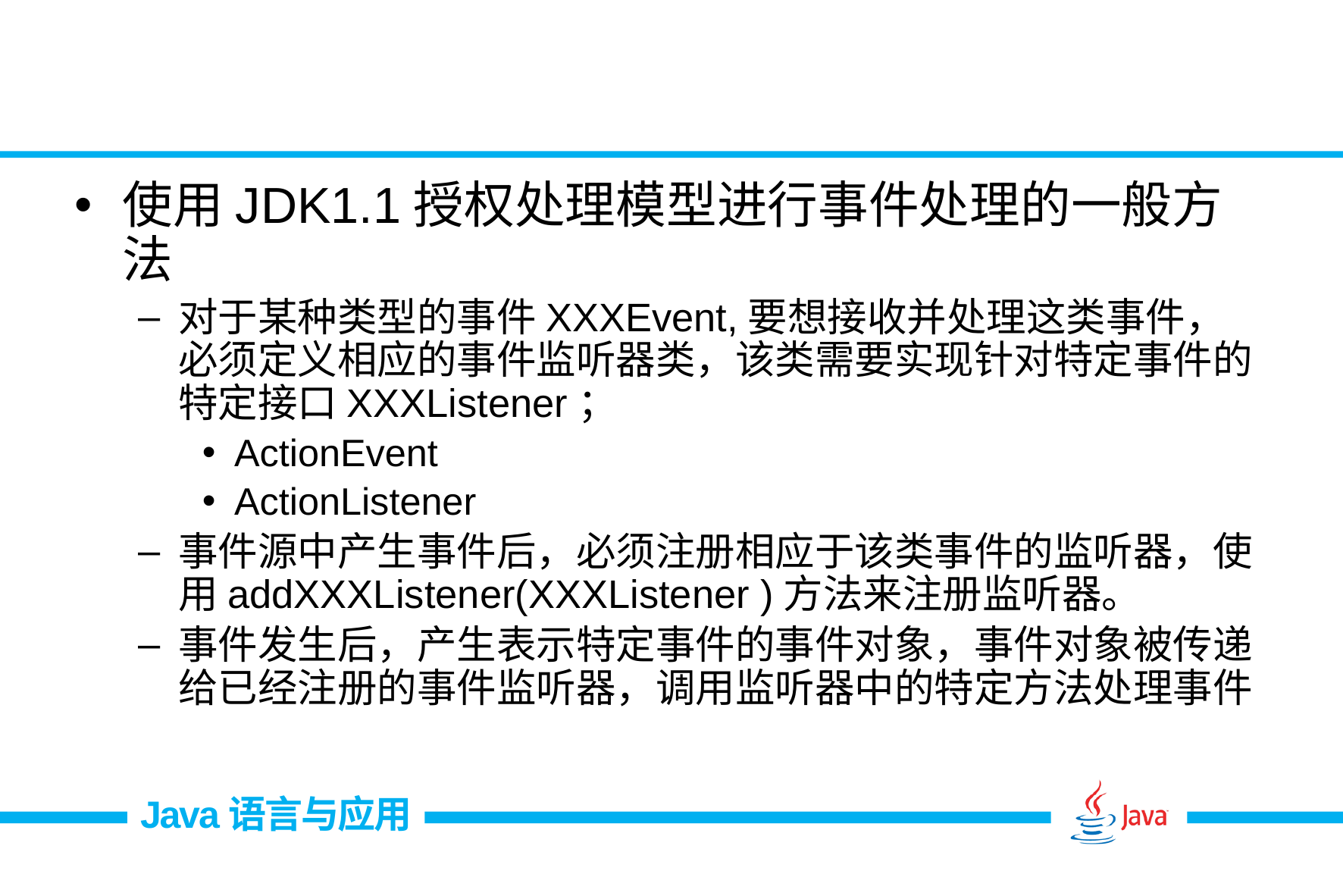

#
使用JDK1.1授权处理模型进行事件处理的一般方法
对于某种类型的事件XXXEvent,要想接收并处理这类事件，必须定义相应的事件监听器类，该类需要实现针对特定事件的特定接口XXXListener；
ActionEvent
ActionListener
事件源中产生事件后，必须注册相应于该类事件的监听器，使用addXXXListener(XXXListener )方法来注册监听器。
事件发生后，产生表示特定事件的事件对象，事件对象被传递给已经注册的事件监听器，调用监听器中的特定方法处理事件